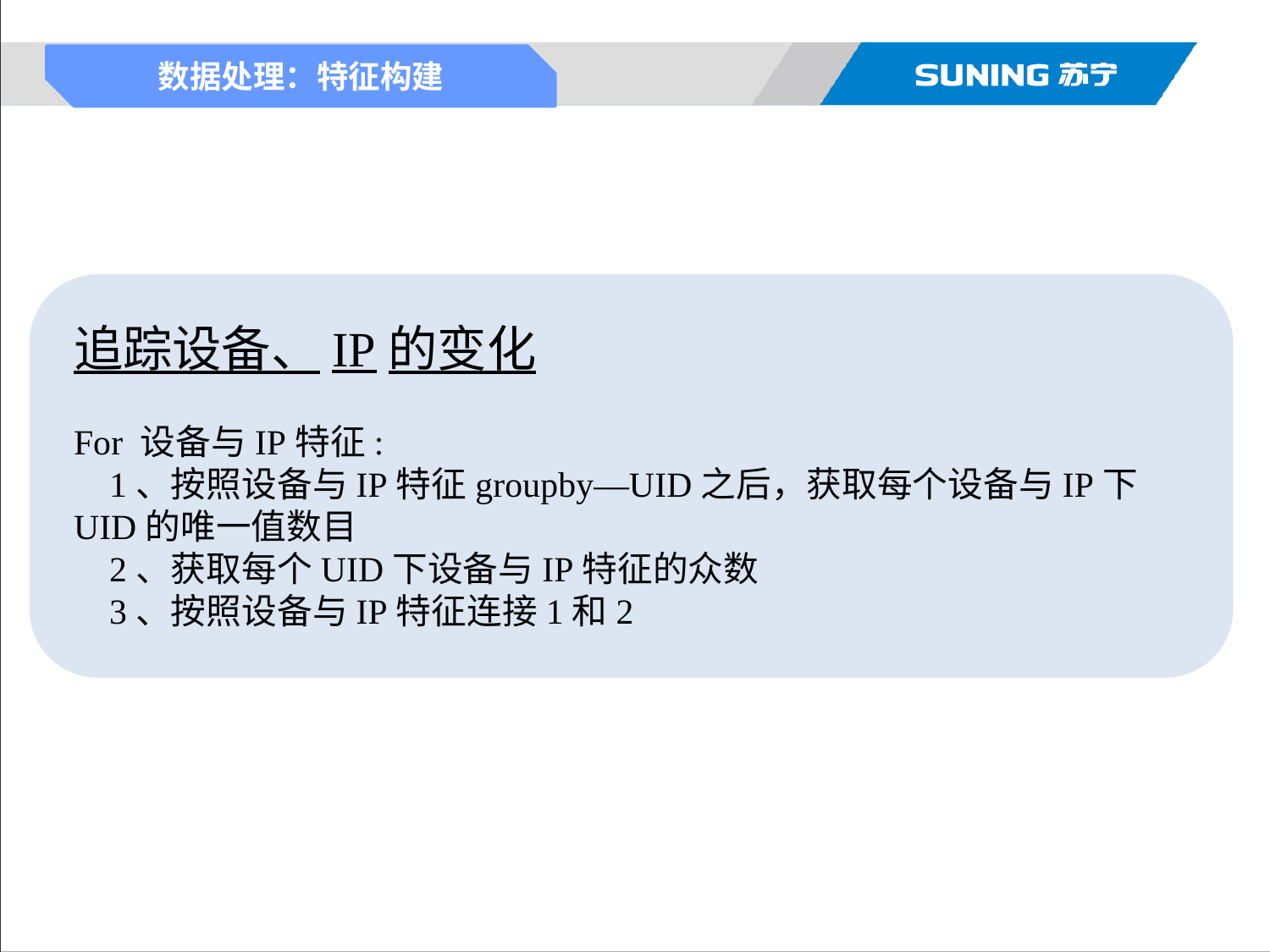

数据处理：特征构建

追踪设备、IP的变化

For 设备与IP特征:
    1、按照设备与IP特征groupby—UID之后，获取每个设备与IP下UID的唯一值数目
    2、获取每个UID下设备与IP特征的众数
    3、按照设备与IP特征连接1和2